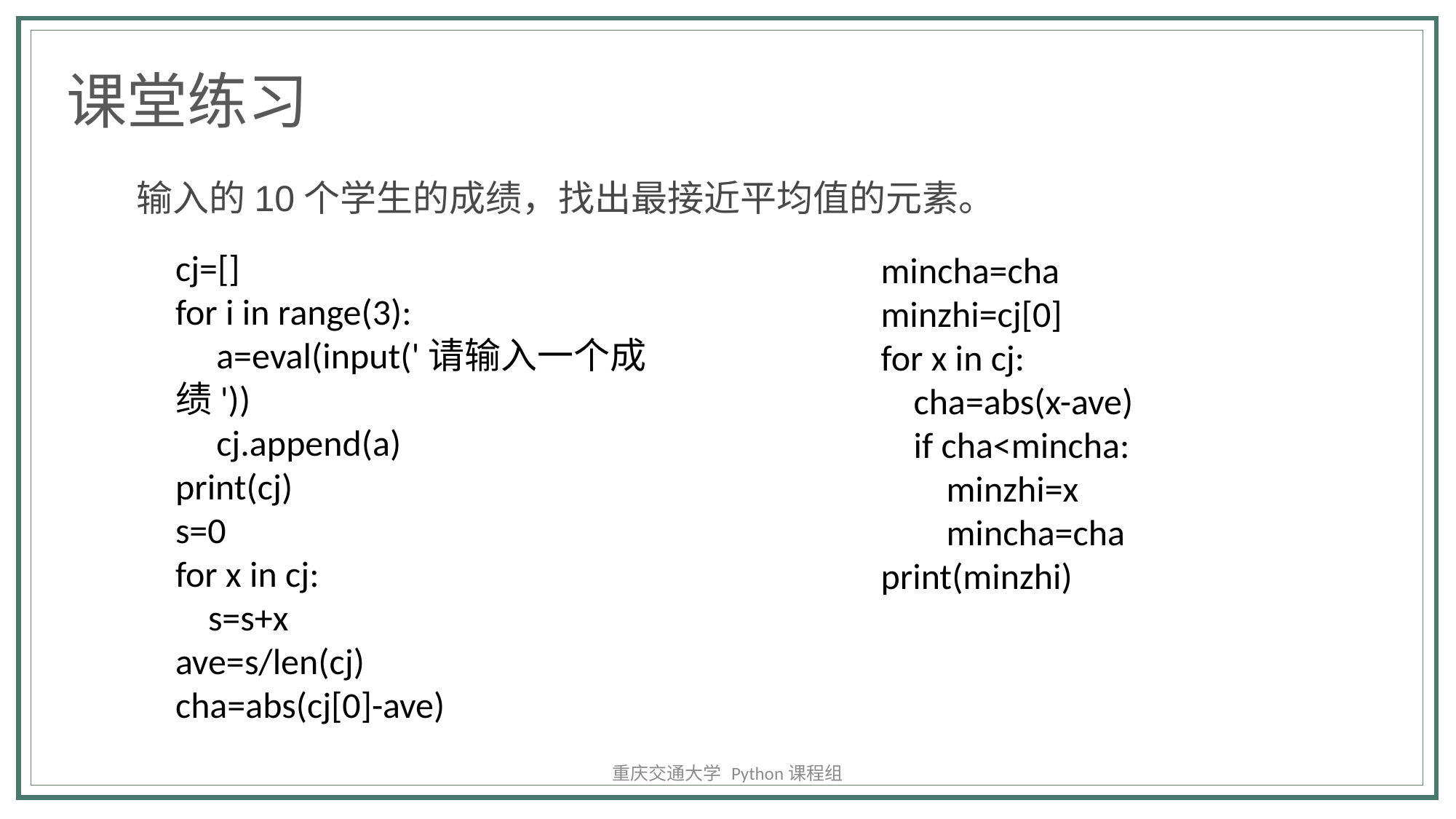

课堂练习
输入的10个学生的成绩，找出最接近平均值的元素。
cj=[]
for i in range(3):
     a=eval(input('请输入一个成绩'))
     cj.append(a)
print(cj)
s=0
for x in cj:
    s=s+x
ave=s/len(cj)
cha=abs(cj[0]-ave)
mincha=cha
minzhi=cj[0]
for x in cj:
    cha=abs(x-ave)
    if cha<mincha:
        minzhi=x
        mincha=cha
print(minzhi)
重庆交通大学 Python课程组